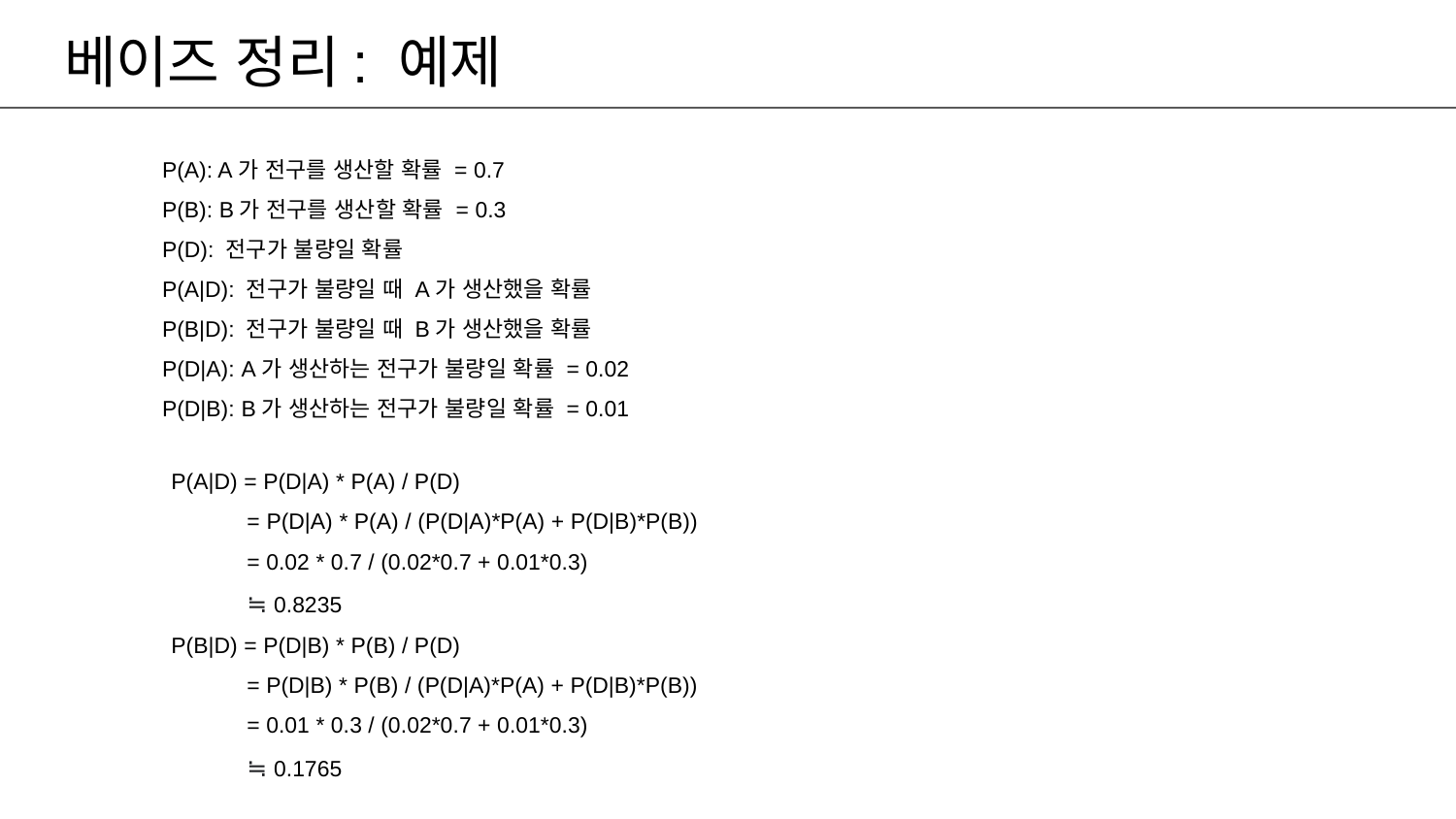

# 베이즈 정리: 예제

P(A): A가 전구를 생산할 확률 = 0.7
P(B): B가 전구를 생산할 확률 = 0.3
P(D): 전구가 불량일 확률
P(A|D): 전구가 불량일 때 A가 생산했을 확률
P(B|D): 전구가 불량일 때 B가 생산했을 확률
P(D|A): A가 생산하는 전구가 불량일 확률 = 0.02
P(D|B): B가 생산하는 전구가 불량일 확률 = 0.01
P(A|D) = P(D|A) * P(A) / P(D)
            = P(D|A) * P(A) / (P(D|A)*P(A) + P(D|B)*P(B))
            = 0.02 * 0.7 / (0.02*0.7 + 0.01*0.3)
            ≒ 0.8235
P(B|D) = P(D|B) * P(B) / P(D)
            = P(D|B) * P(B) / (P(D|A)*P(A) + P(D|B)*P(B))
            = 0.01 * 0.3 / (0.02*0.7 + 0.01*0.3)
            ≒ 0.1765